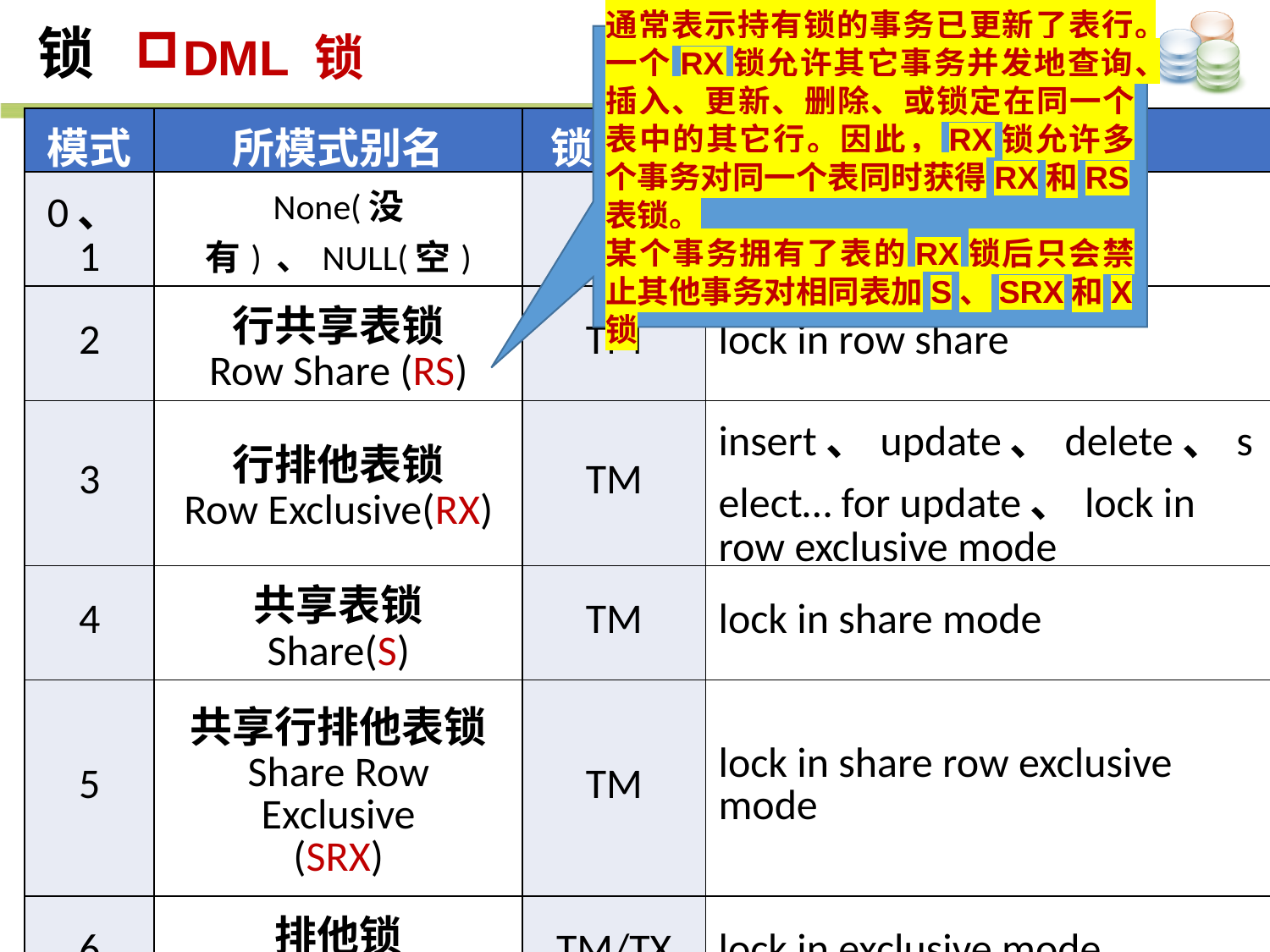

锁
DML 锁
通常表示持有锁的事务已更新了表行。一个RX锁允许其它事务并发地查询、插入、更新、删除、或锁定在同一个表中的其它行。因此，RX锁允许多个事务对同一个表同时获得RX和RS表锁。
某个事务拥有了表的RX锁后只会禁止其他事务对相同表加S、SRX和X锁
| 模式 | 所模式别名 | 锁类型 | 对应SQL操作 |
| --- | --- | --- | --- |
| 0、1 | None(没有) 、NULL(空) |  | select |
| 2 | 行共享表锁 Row Share (RS) | TM | lock in row share |
| 3 | 行排他表锁 Row Exclusive(RX) | TM | insert、update、delete、select… for update、lock in row exclusive mode |
| 4 | 共享表锁 Share(S) | TM | lock in share mode |
| 5 | 共享行排他表锁 Share Row Exclusive (SRX) | TM | lock in share row exclusive mode |
| 6 | 排他锁 Exclusive(X) | TM/TX | lock in exclusive mode |
46